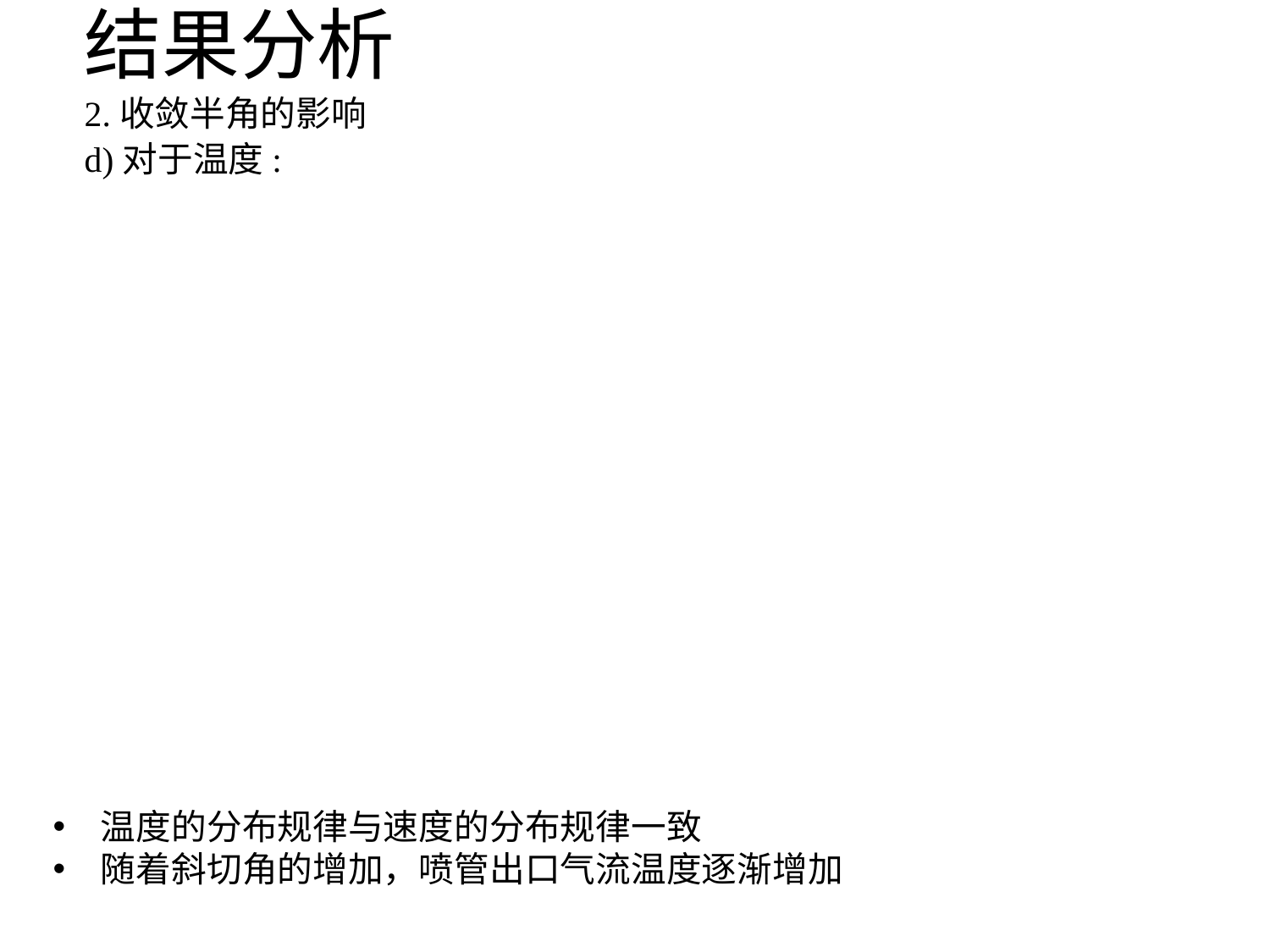

# 结果分析
2.收敛半角的影响
d)对于温度:
温度的分布规律与速度的分布规律一致
随着斜切角的增加，喷管出口气流温度逐渐增加